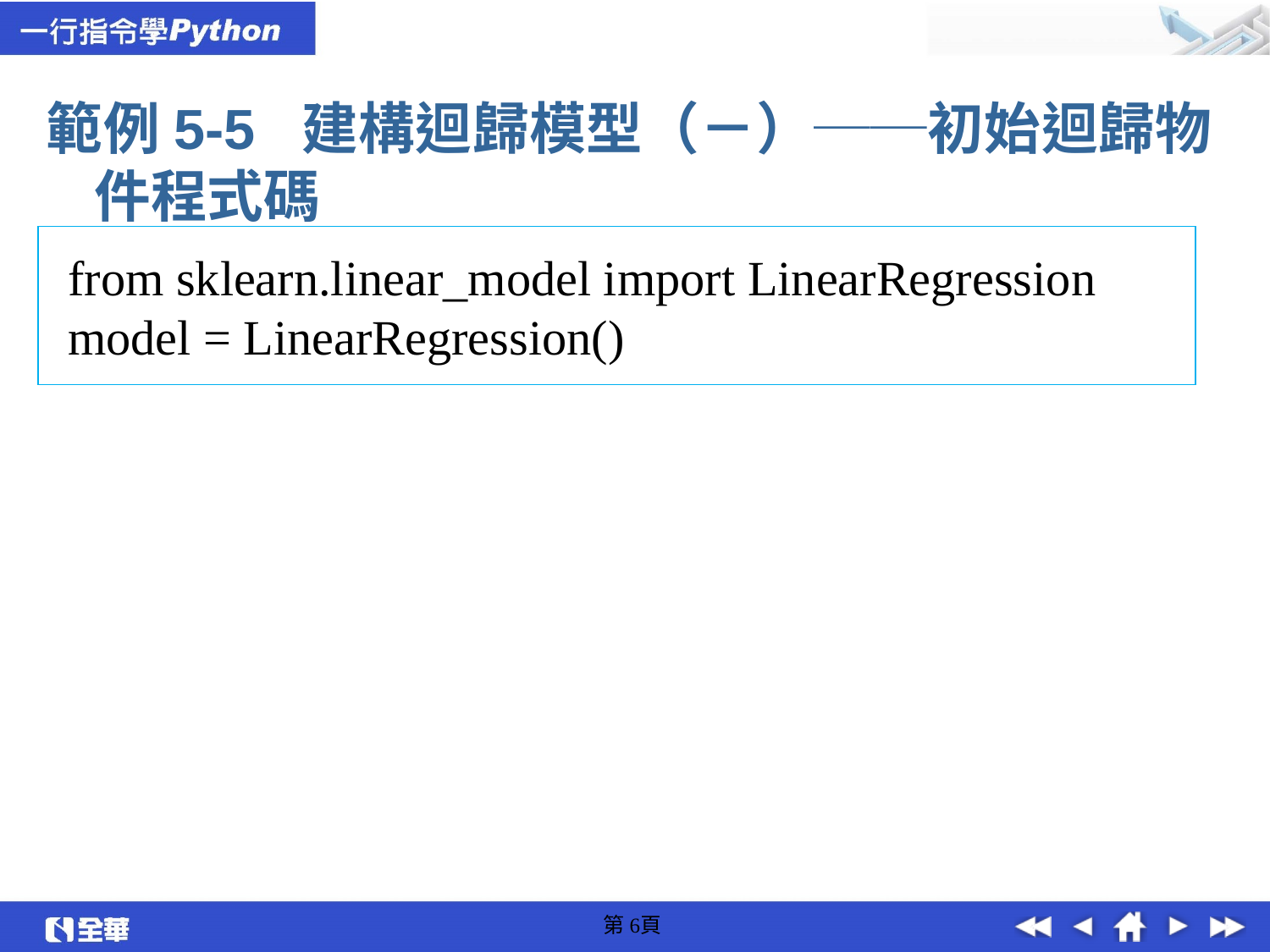

範例5-5  建構迴歸模型（－）──初始迴歸物件程式碼
from sklearn.linear_model import LinearRegression
model = LinearRegression()